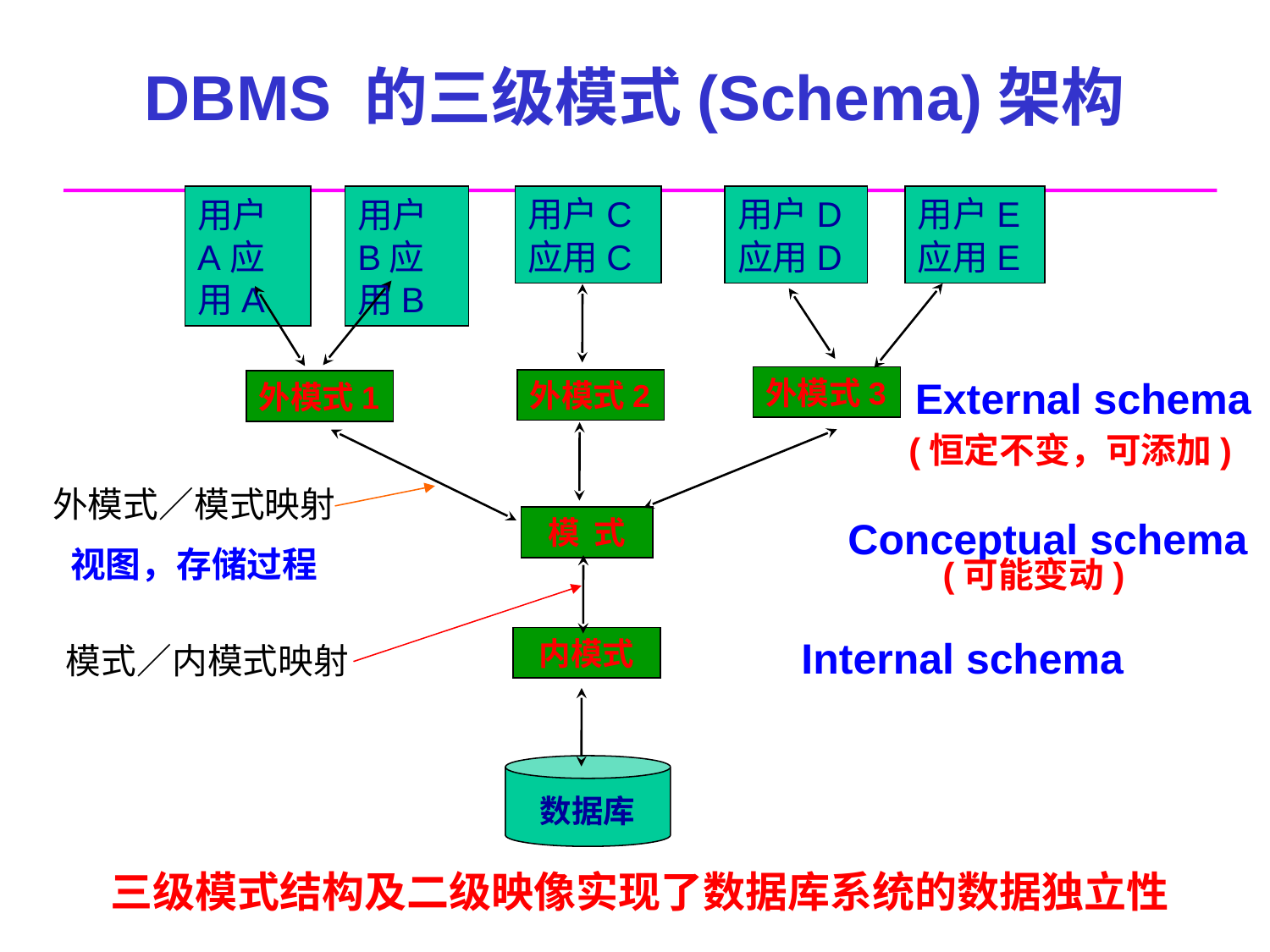

# DBMS 的三级模式(Schema)架构
用户A应用A
用户B应用B
用户C应用C
用户D应用D
用户E应用E

External schema
外模式3
外模式2
外模式1
(恒定不变，可添加)

外模式／模式映射
视图，存储过程

Conceptual schema
模  式
(可能变动)

Internal schema
内模式
模式／内模式映射

数据库
三级模式结构及二级映像实现了数据库系统的数据独立性